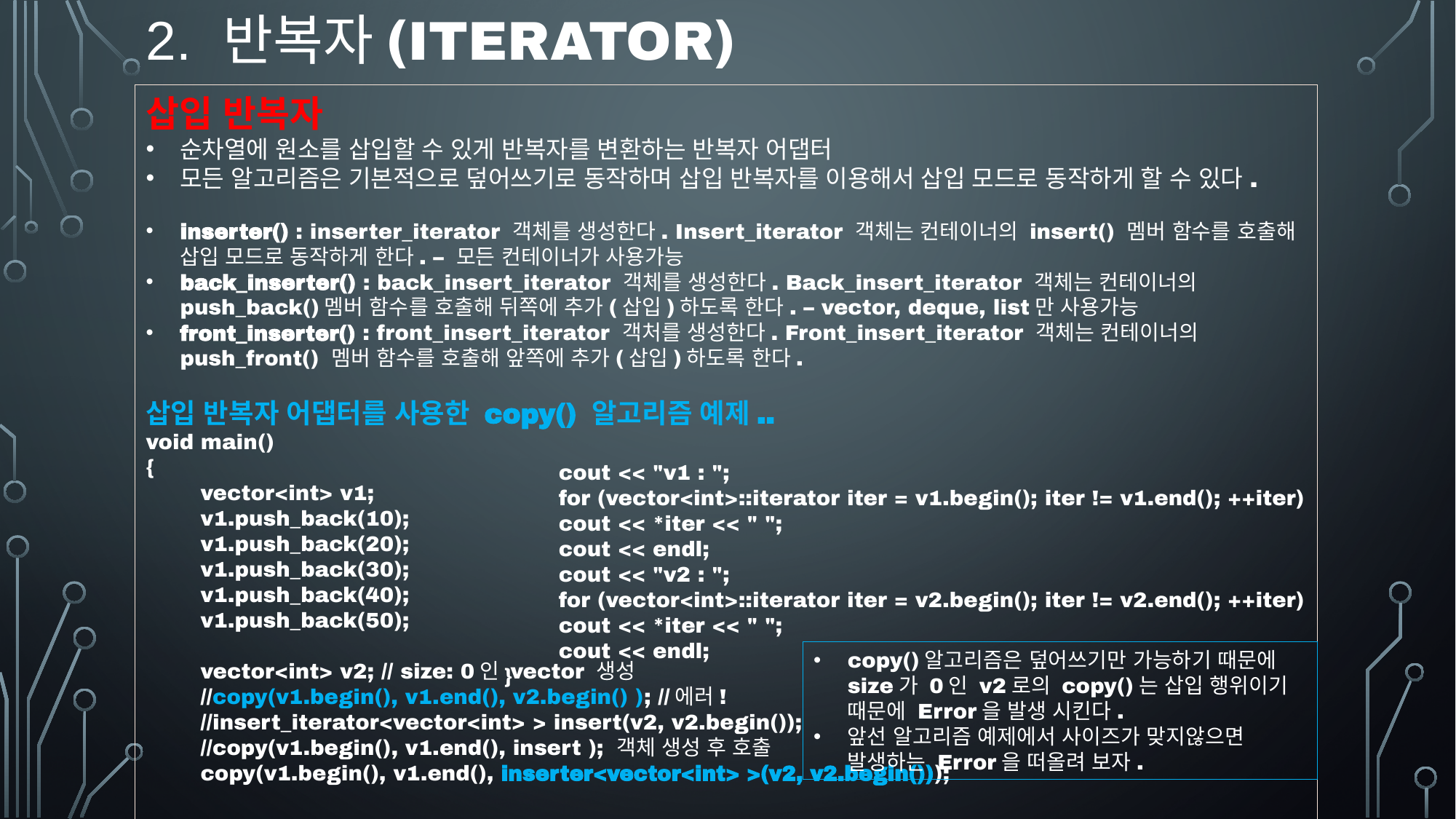

# 2. 반복자(iterator)
삽입 반복자
순차열에 원소를 삽입할 수 있게 반복자를 변환하는 반복자 어댑터
모든 알고리즘은 기본적으로 덮어쓰기로 동작하며 삽입 반복자를 이용해서 삽입 모드로 동작하게 할 수 있다.

inserter() : inserter_iterator 객체를 생성한다. Insert_iterator 객체는 컨테이너의 insert() 멤버 함수를 호출해 삽입 모드로 동작하게 한다. – 모든 컨테이너가 사용가능
back_inserter() : back_insert_iterator 객체를 생성한다. Back_insert_iterator 객체는 컨테이너의 push_back()멤버 함수를 호출해 뒤쪽에 추가(삽입)하도록 한다. – vector, deque, list만 사용가능
front_inserter() : front_insert_iterator 객처를 생성한다. Front_insert_iterator 객체는 컨테이너의 push_front() 멤버 함수를 호출해 앞쪽에 추가(삽입)하도록 한다.

삽입 반복자 어댑터를 사용한 copy() 알고리즘 예제..
void main()
{
vector<int> v1;
v1.push_back(10);
v1.push_back(20);
v1.push_back(30);
v1.push_back(40);
v1.push_back(50);

vector<int> v2; // size: 0인 vector 생성
//copy(v1.begin(), v1.end(), v2.begin() ); //에러!
//insert_iterator<vector<int> > insert(v2, v2.begin());
//copy(v1.begin(), v1.end(), insert ); 객체 생성 후 호출
copy(v1.begin(), v1.end(), inserter<vector<int> >(v2, v2.begin()));

cout << "v1 : ";
for (vector<int>::iterator iter = v1.begin(); iter != v1.end(); ++iter)
cout << *iter << " ";
cout << endl;
cout << "v2 : ";
for (vector<int>::iterator iter = v2.begin(); iter != v2.end(); ++iter)
cout << *iter << " ";
cout << endl;
}
copy()알고리즘은 덮어쓰기만 가능하기 때문에 size가 0인 v2로의 copy()는 삽입 행위이기 때문에 Error을 발생 시킨다.
앞선 알고리즘 예제에서 사이즈가 맞지않으면 발생하는 Error을 떠올려 보자.